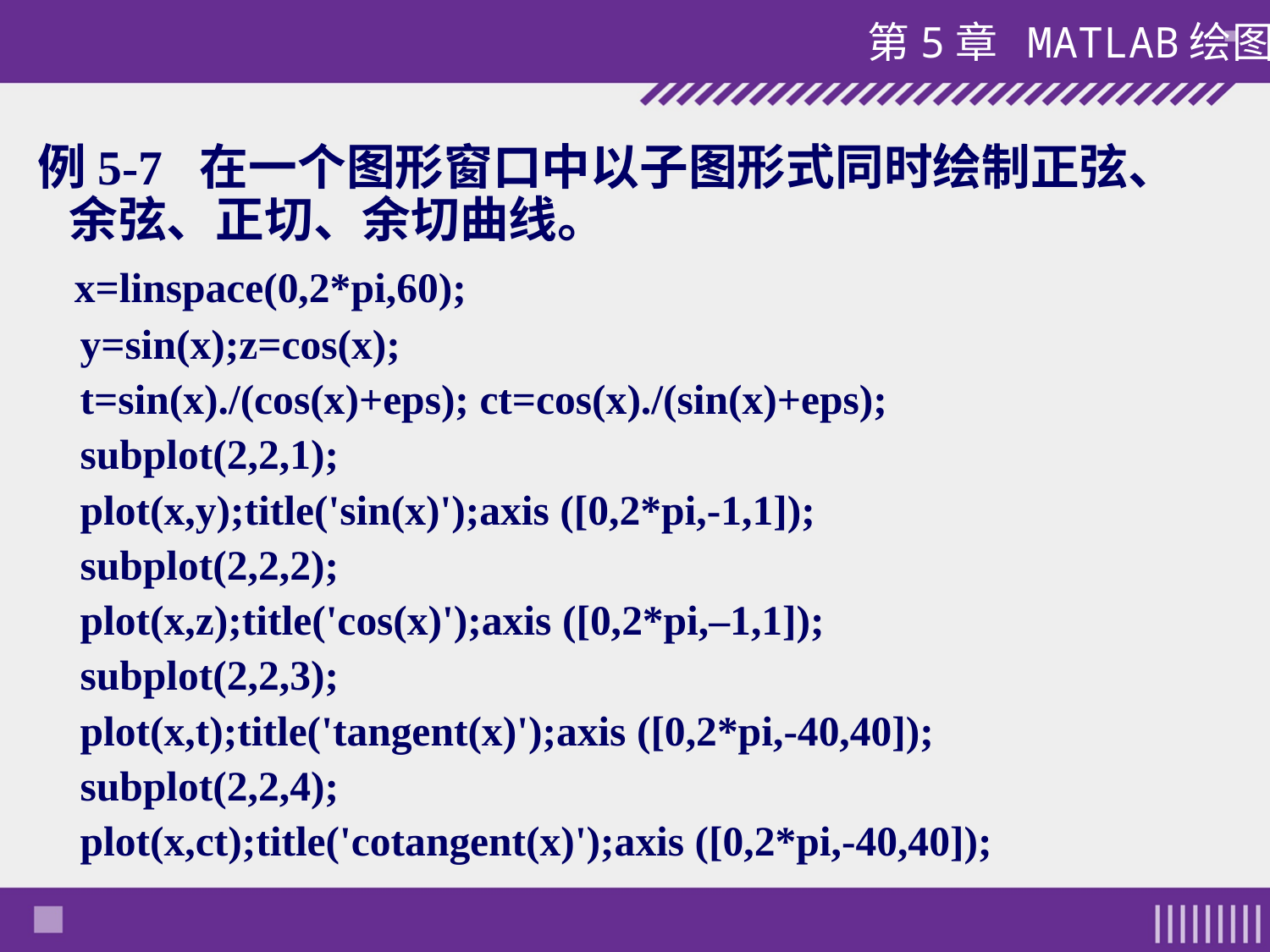

#
例5-7  在一个图形窗口中以子图形式同时绘制正弦、余弦、正切、余切曲线。
   x=linspace(0,2*pi,60);
    y=sin(x);z=cos(x);
    t=sin(x)./(cos(x)+eps); ct=cos(x)./(sin(x)+eps);
    subplot(2,2,1);
    plot(x,y);title('sin(x)');axis ([0,2*pi,-1,1]);
    subplot(2,2,2);
    plot(x,z);title('cos(x)');axis ([0,2*pi,–1,1]);
    subplot(2,2,3);
    plot(x,t);title('tangent(x)');axis ([0,2*pi,-40,40]);
    subplot(2,2,4);
    plot(x,ct);title('cotangent(x)');axis ([0,2*pi,-40,40]);